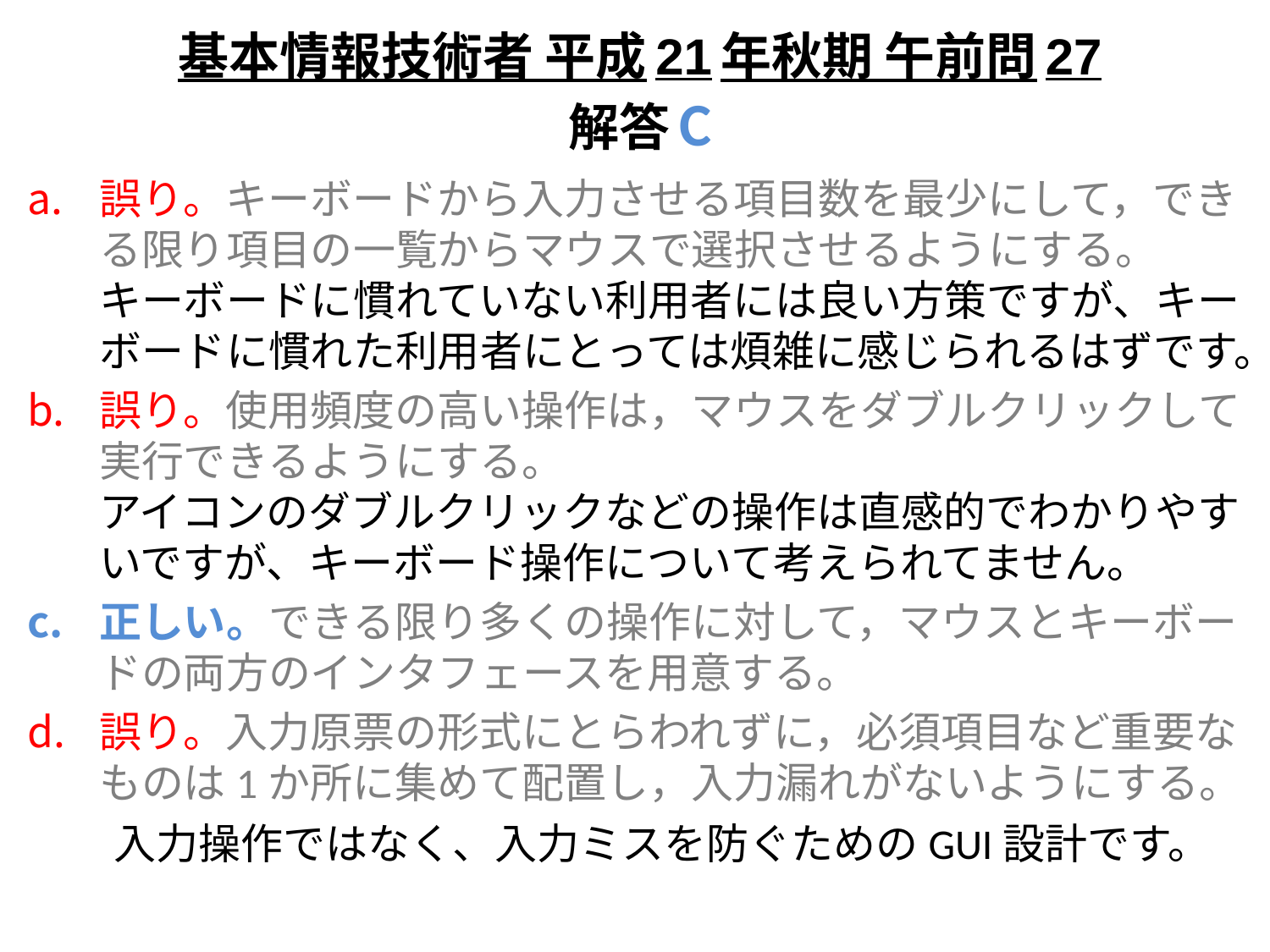

# 基本情報技術者 平成21年秋期 午前問27 解答C
誤り。キーボードから入力させる項目数を最少にして，できる限り項目の一覧からマウスで選択させるようにする。
キーボードに慣れていない利用者には良い方策ですが、キーボードに慣れた利用者にとっては煩雑に感じられるはずです。
誤り。使用頻度の高い操作は，マウスをダブルクリックして実行できるようにする。
アイコンのダブルクリックなどの操作は直感的でわかりやすいですが、キーボード操作について考えられてません。
正しい。できる限り多くの操作に対して，マウスとキーボードの両方のインタフェースを用意する。
誤り。入力原票の形式にとらわれずに，必須項目など重要なものは1か所に集めて配置し，入力漏れがないようにする。
        入力操作ではなく、入力ミスを防ぐためのGUI設計です。